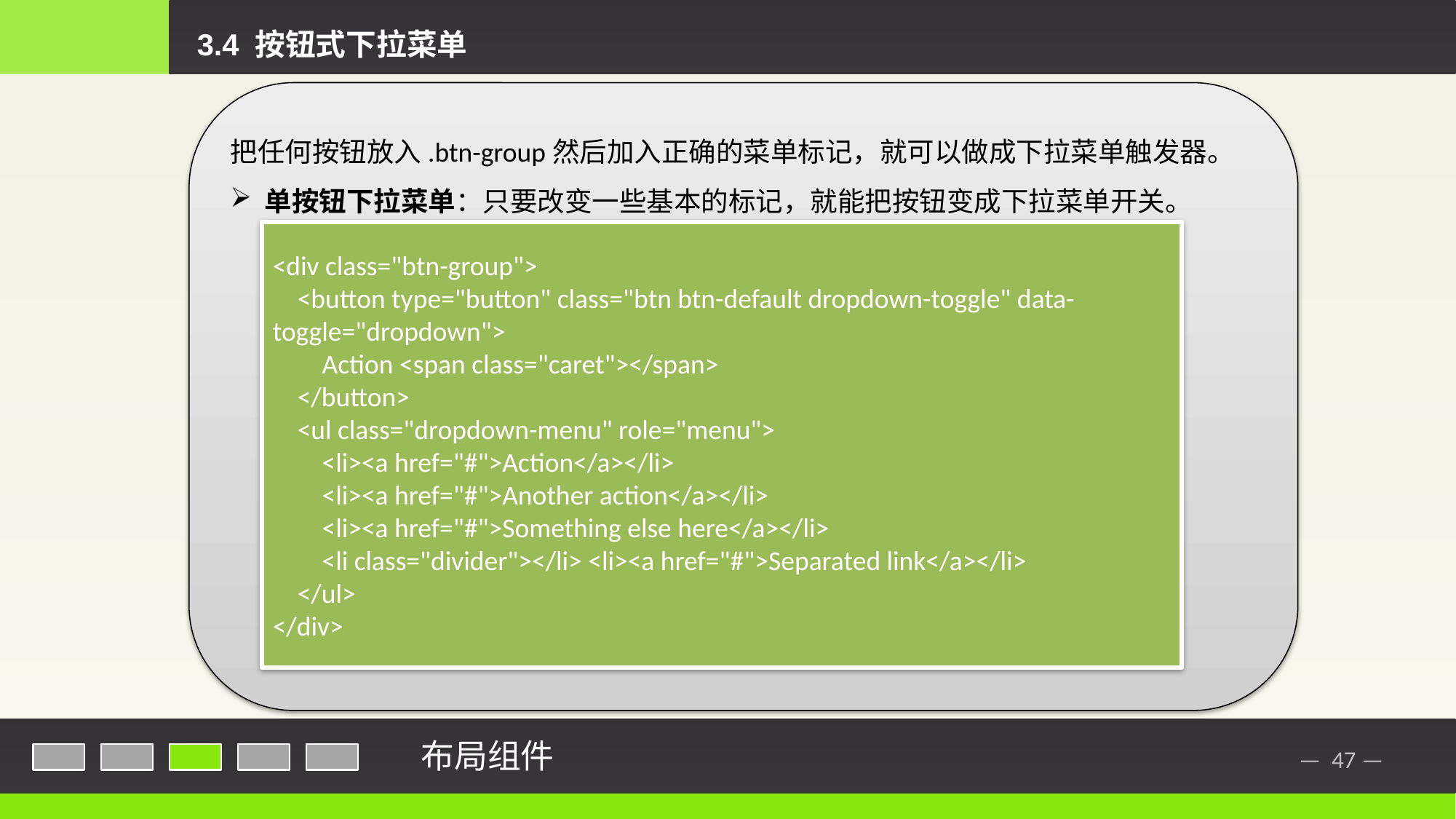

3.4 按钮式下拉菜单
把任何按钮放入.btn-group然后加入正确的菜单标记，就可以做成下拉菜单触发器。
单按钮下拉菜单：只要改变一些基本的标记，就能把按钮变成下拉菜单开关。

<div class="btn-group">
    <button type="button" class="btn btn-default dropdown-toggle" data-	toggle="dropdown">
        Action <span class="caret"></span>
    </button>
    <ul class="dropdown-menu" role="menu">
        <li><a href="#">Action</a></li>
        <li><a href="#">Another action</a></li>
        <li><a href="#">Something else here</a></li>
        <li class="divider"></li> <li><a href="#">Separated link</a></li>
    </ul>
</div>